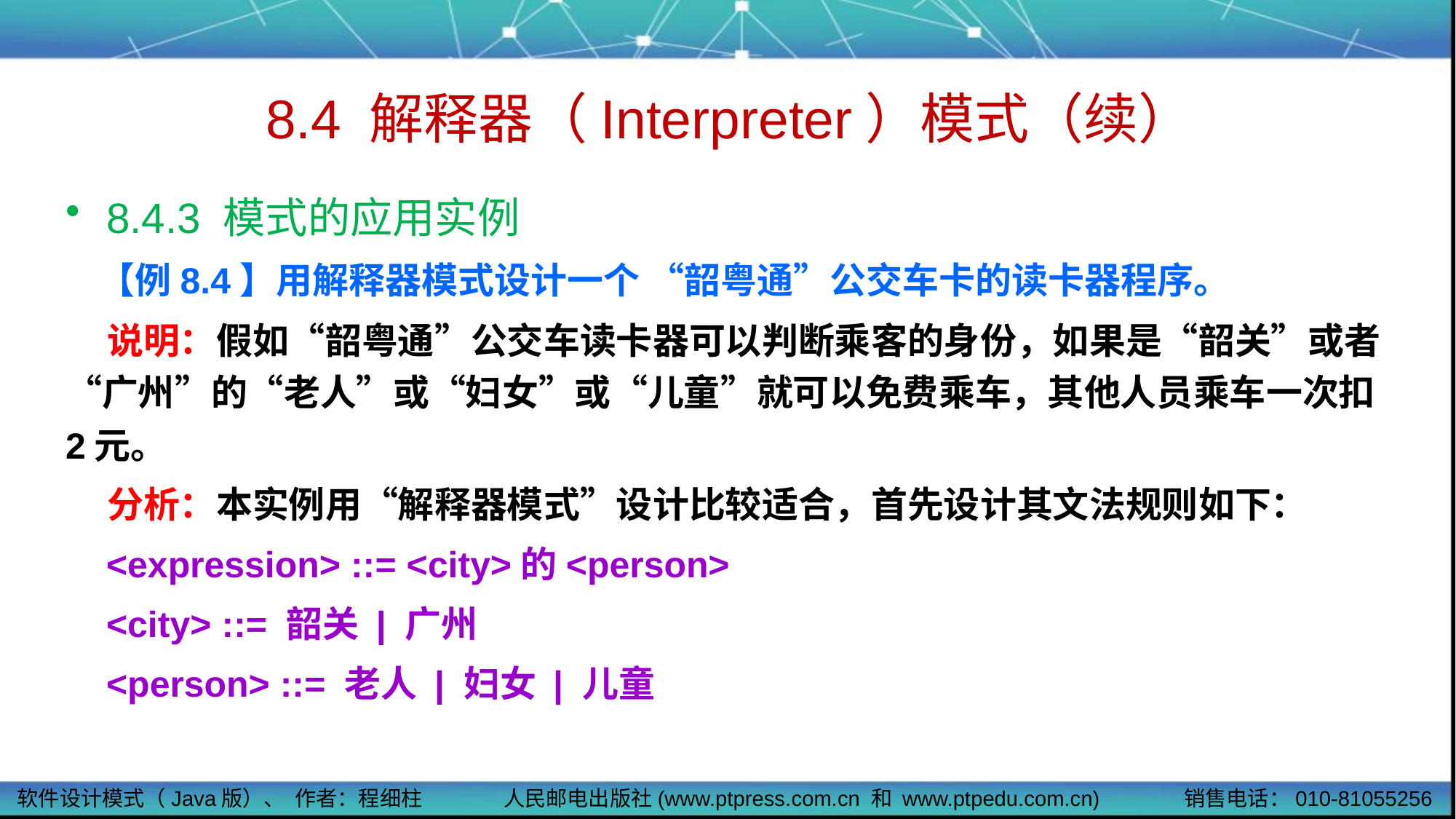

# 8.4 解释器（Interpreter）模式（续）
8.4.3 模式的应用实例
   【例8.4】用解释器模式设计一个 “韶粤通”公交车卡的读卡器程序。
    说明：假如“韶粤通”公交车读卡器可以判断乘客的身份，如果是“韶关”或者“广州”的“老人”或“妇女”或“儿童”就可以免费乘车，其他人员乘车一次扣2元。
    分析：本实例用“解释器模式”设计比较适合，首先设计其文法规则如下：
    <expression> ::= <city>的<person>
    <city> ::= 韶关 | 广州
    <person> ::= 老人 | 妇女 | 儿童
软件设计模式（Java版）、  作者：程细柱
人民邮电出版社(www.ptpress.com.cn 和 www.ptpedu.com.cn)
销售电话：010-81055256